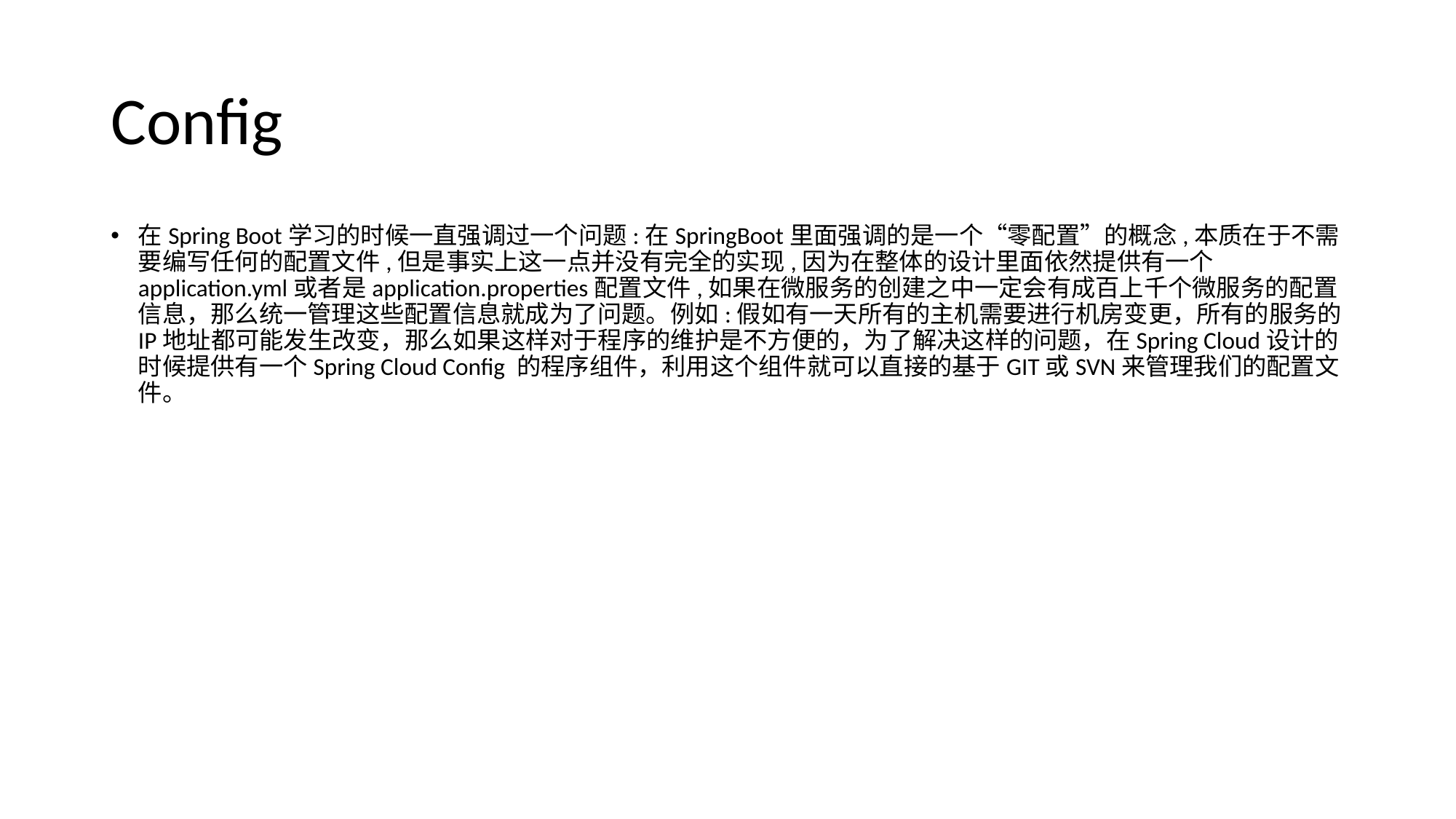

# Config
在Spring Boot学习的时候一直强调过一个问题:在SpringBoot里面强调的是一个“零配置”的概念,本质在于不需要编写任何的配置文件,但是事实上这一点并没有完全的实现,因为在整体的设计里面依然提供有一个application.yml或者是application.properties配置文件,如果在微服务的创建之中一定会有成百上千个微服务的配置信息，那么统一管理这些配置信息就成为了问题。例如:假如有一天所有的主机需要进行机房变更，所有的服务的IP地址都可能发生改变，那么如果这样对于程序的维护是不方便的，为了解决这样的问题，在Spring Cloud设计的时候提供有一个Spring Cloud Config 的程序组件，利用这个组件就可以直接的基于GIT或SVN来管理我们的配置文件。